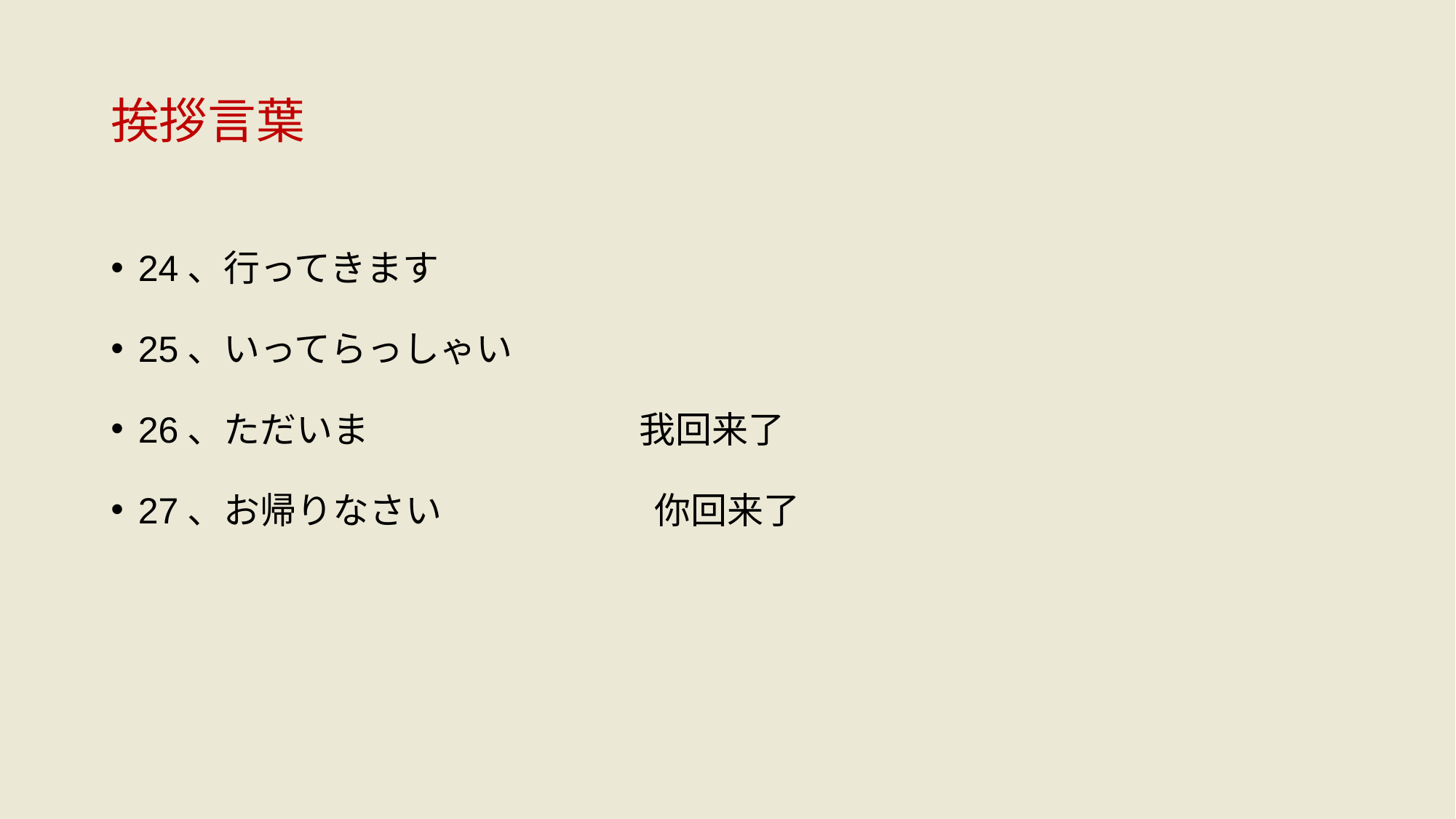

# 挨拶言葉
24、行ってきます
25、いってらっしゃい
26、ただいま                                 我回来了
27、お帰りなさい                          你回来了